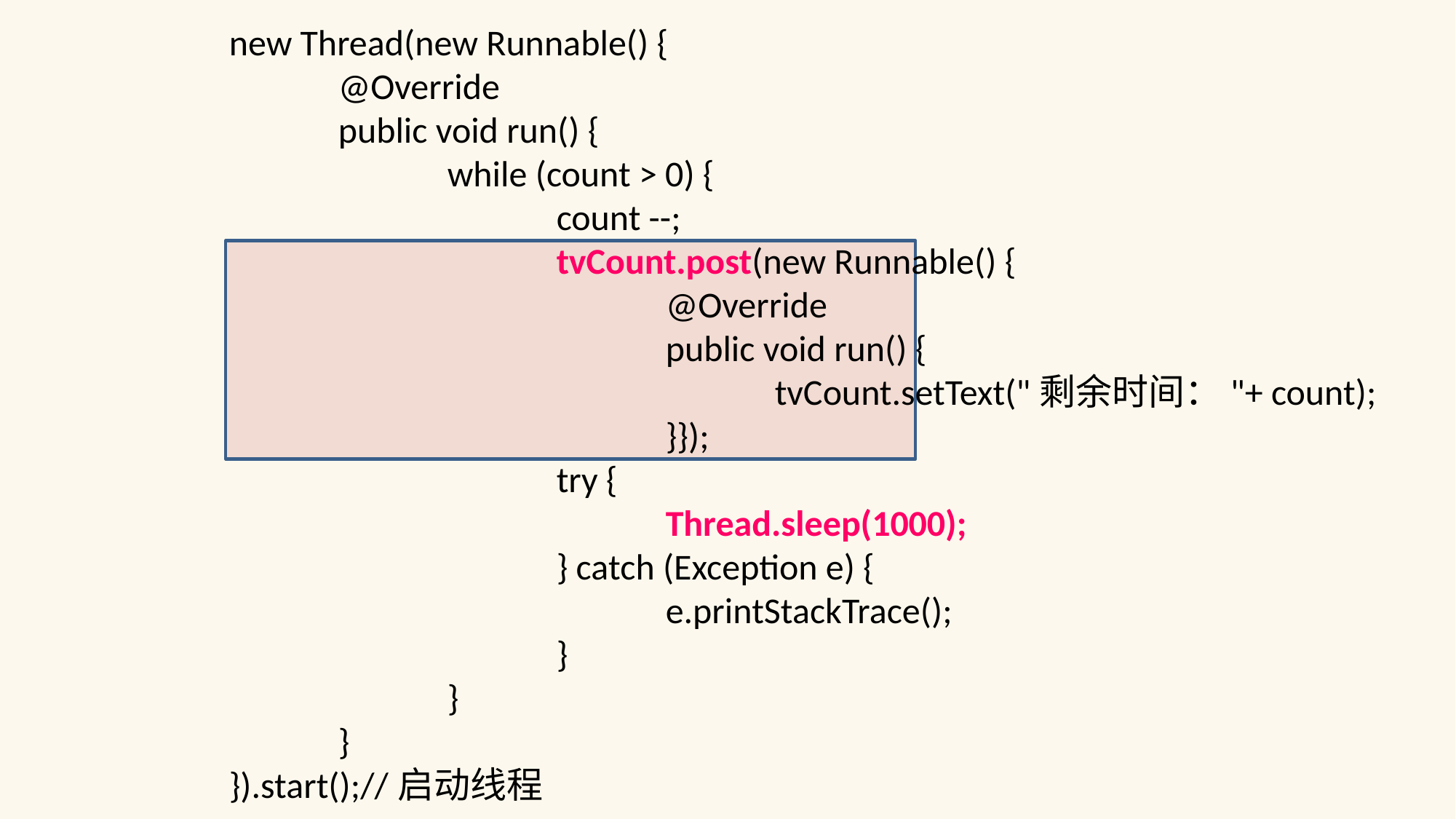

new Thread(new Runnable() {
			@Override
			public void run() {
				while (count > 0) {
					count --;
					tvCount.post(new Runnable() {
						@Override
						public void run() {
							tvCount.setText("剩余时间："+ count);
						}});
					try {
						Thread.sleep(1000);
					} catch (Exception e) {
						e.printStackTrace();
					}
				}
			}
		}).start();//启动线程